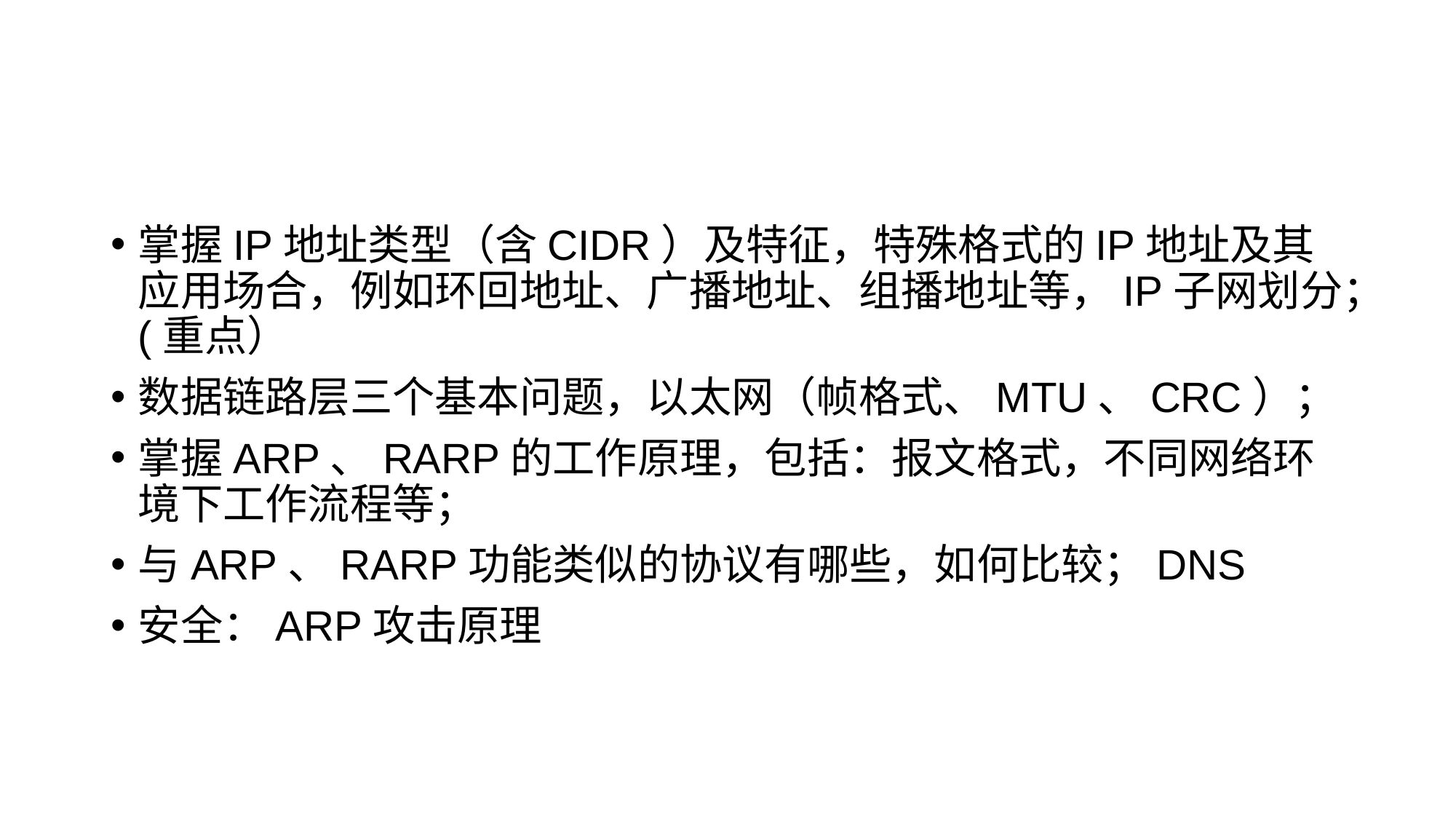

掌握IP地址类型（含CIDR）及特征，特殊格式的IP地址及其应用场合，例如环回地址、广播地址、组播地址等，IP子网划分；(重点）
数据链路层三个基本问题，以太网（帧格式、MTU、CRC）；
掌握ARP、RARP的工作原理，包括：报文格式，不同网络环境下工作流程等；
与ARP、RARP功能类似的协议有哪些，如何比较；DNS
安全：ARP攻击原理